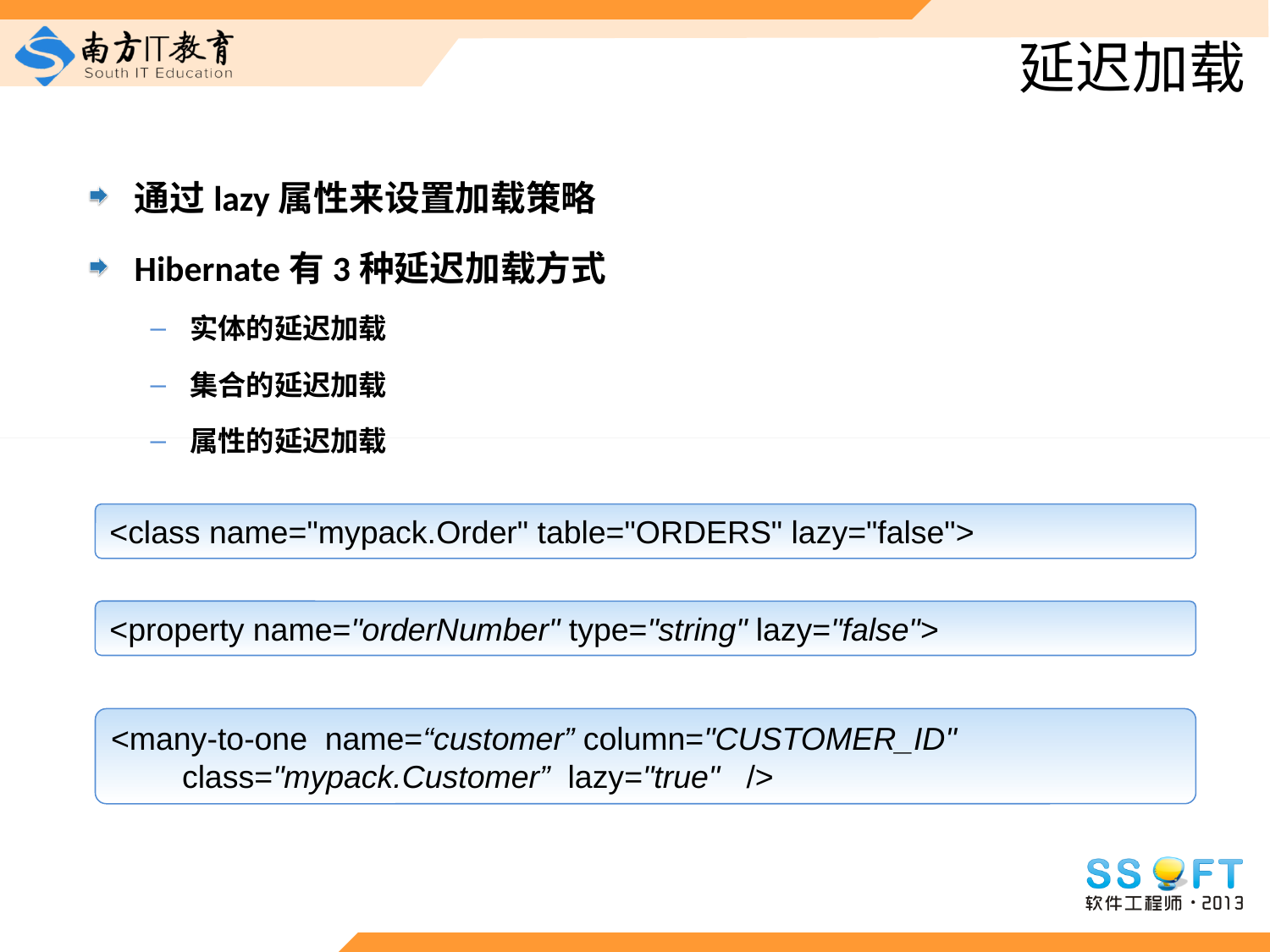

# 延迟加载
通过lazy属性来设置加载策略
Hibernate有3种延迟加载方式
实体的延迟加载
集合的延迟加载
属性的延迟加载

<class name="mypack.Order" table="ORDERS" lazy="false">
<property name="orderNumber" type="string" lazy="false">
<many-to-one  name=“customer” column="CUSTOMER_ID"
        class="mypack.Customer”  lazy="true"   />